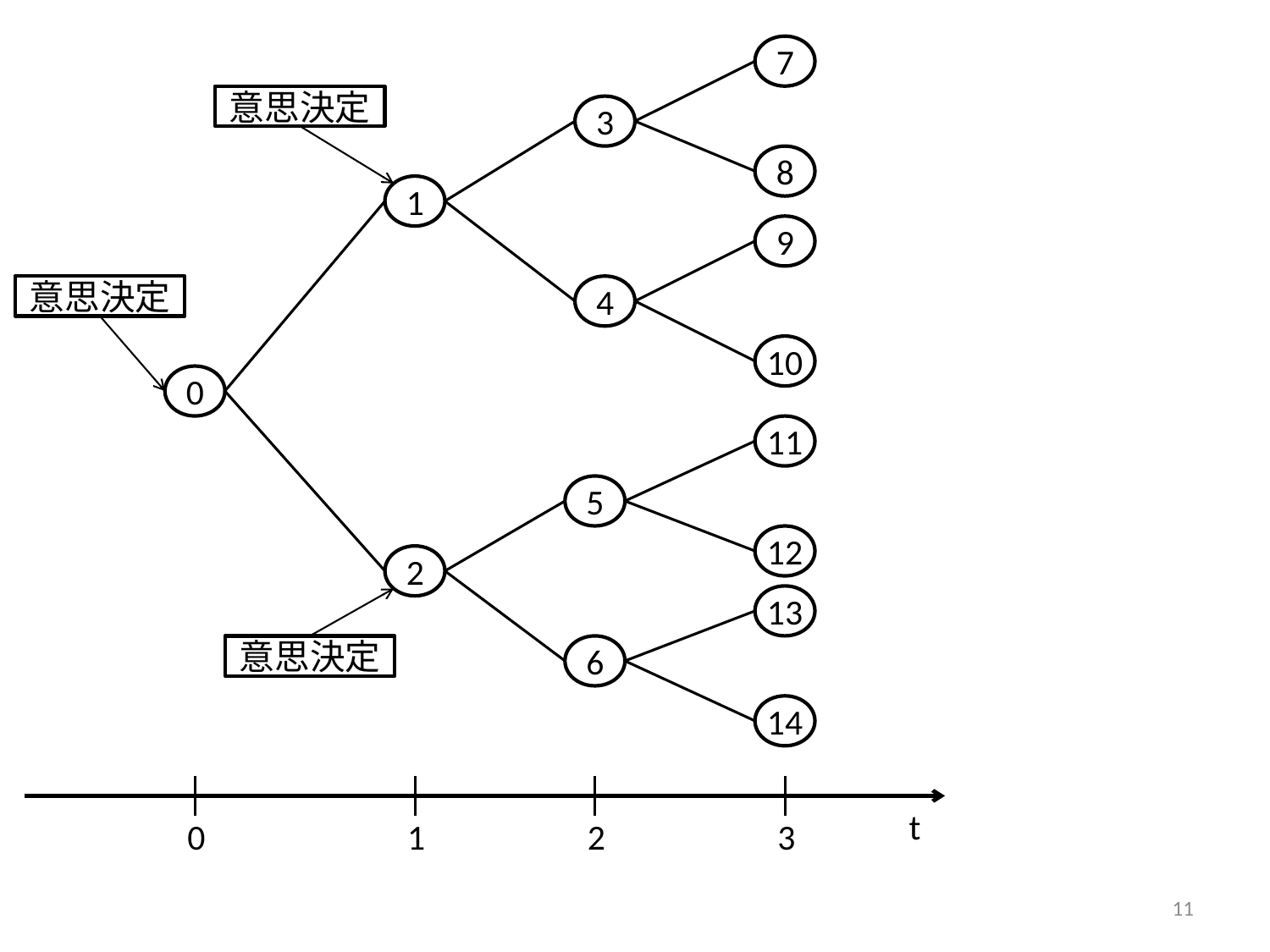

7
意思決定
3
8
1
9
意思決定
4
10

0
11

5
12

2
13

意思決定
6
14

t
0
1
2
3
11